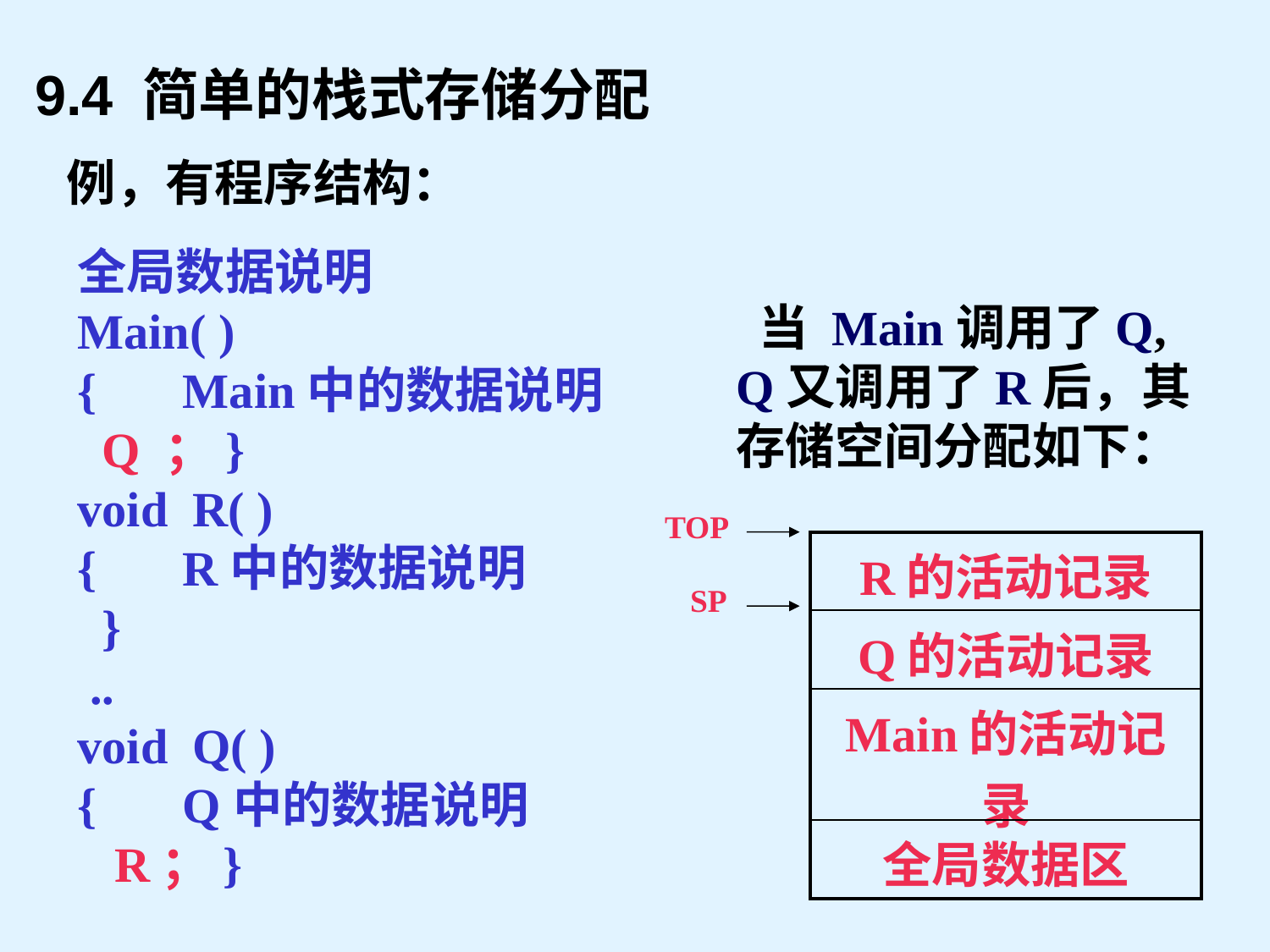

9.4 简单的栈式存储分配
例，有程序结构：

全局数据说明
Main( )
{       Main中的数据说明
  Q ；}
void  R( )
{       R中的数据说明
  }
 ..
void  Q( )
{       Q中的数据说明
   R；}
 当 Main调用了Q, Q又调用了R后，其存储空间分配如下：
TOP

 SP

| R的活动记录 |
| --- |
| Q的活动记录 |
| Main的活动记录 |
| 全局数据区 |